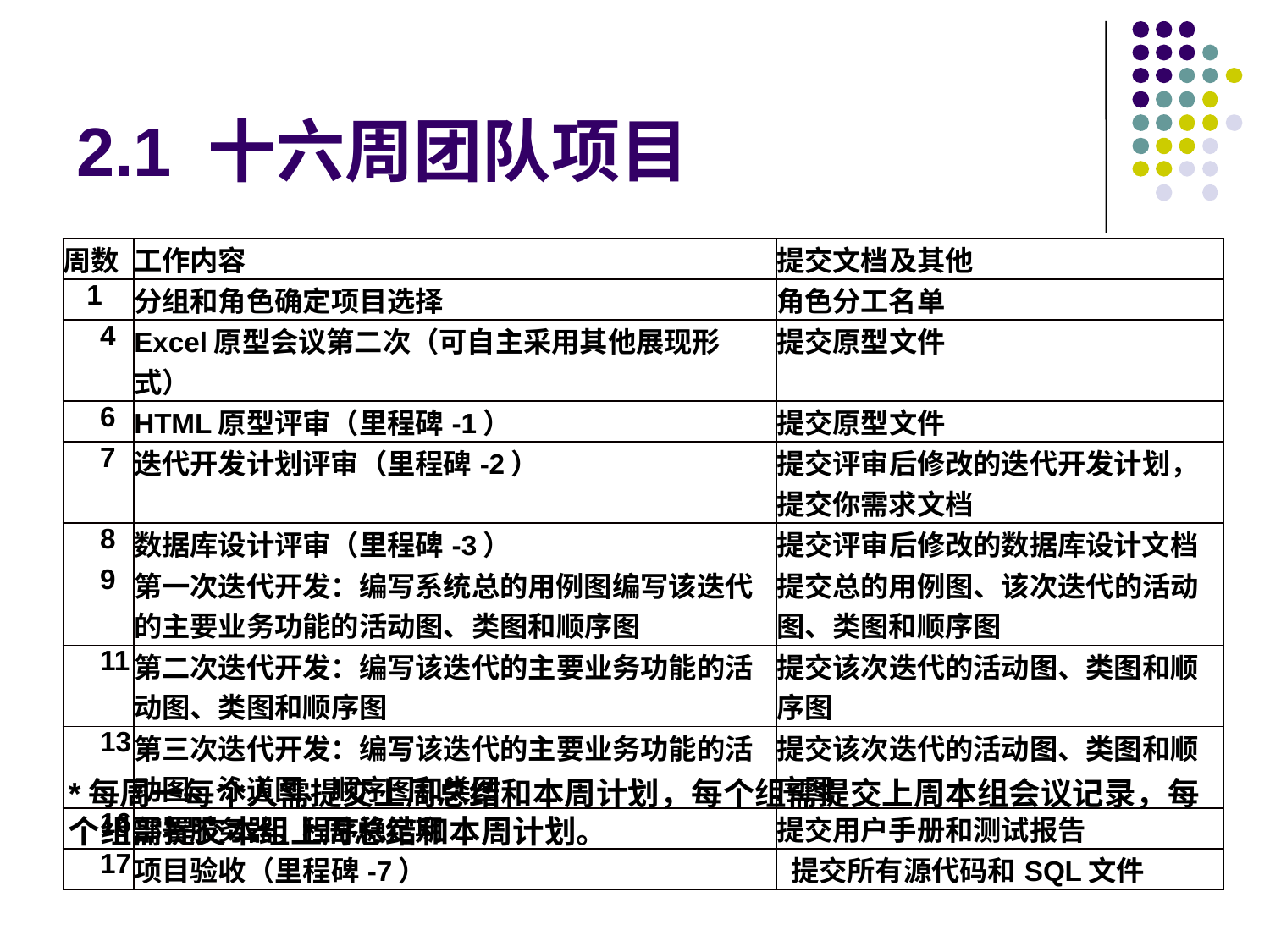

2.1 十六周团队项目
| 周数 | 工作内容 | 提交文档及其他 |
| --- | --- | --- |
| 1 | 分组和角色确定项目选择 | 角色分工名单 |
| 4 | Excel原型会议第二次（可自主采用其他展现形式） | 提交原型文件 |
| 6 | HTML原型评审（里程碑-1） | 提交原型文件 |
| 7 | 迭代开发计划评审（里程碑-2） | 提交评审后修改的迭代开发计划，提交你需求文档 |
| 8 | 数据库设计评审（里程碑-3） | 提交评审后修改的数据库设计文档 |
| 9 | 第一次迭代开发：编写系统总的用例图编写该迭代的主要业务功能的活动图、类图和顺序图 | 提交总的用例图、该次迭代的活动图、类图和顺序图 |
| 11 | 第二次迭代开发：编写该迭代的主要业务功能的活动图、类图和顺序图 | 提交该次迭代的活动图、类图和顺序图 |
| 13 | 第三次迭代开发：编写该迭代的主要业务功能的活动图、泳道图、顺序图和类图 | 提交该次迭代的活动图、类图和顺序图 |
| 16 | 部署服务器，程序稳定期 | 提交用户手册和测试报告 |
| 17 | 项目验收（里程碑-7） | 提交所有源代码和SQL文件 |
*每周一每个人需提交上周总结和本周计划，每个组需提交上周本组会议记录，每个组需提交本组上周总结和本周计划。